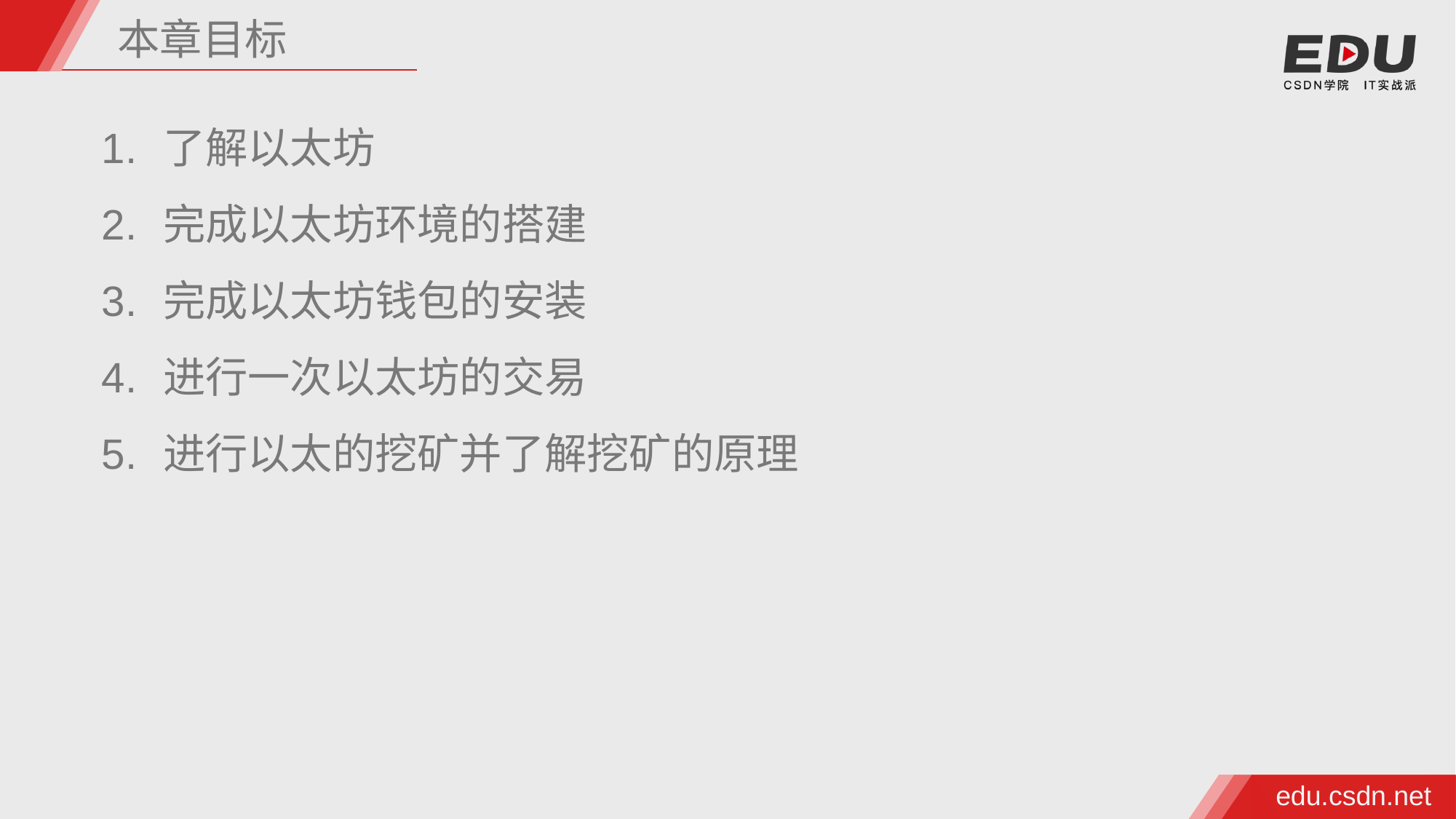

本章目标
了解以太坊
完成以太坊环境的搭建
完成以太坊钱包的安装
进行一次以太坊的交易
进行以太的挖矿并了解挖矿的原理
edu.csdn.net